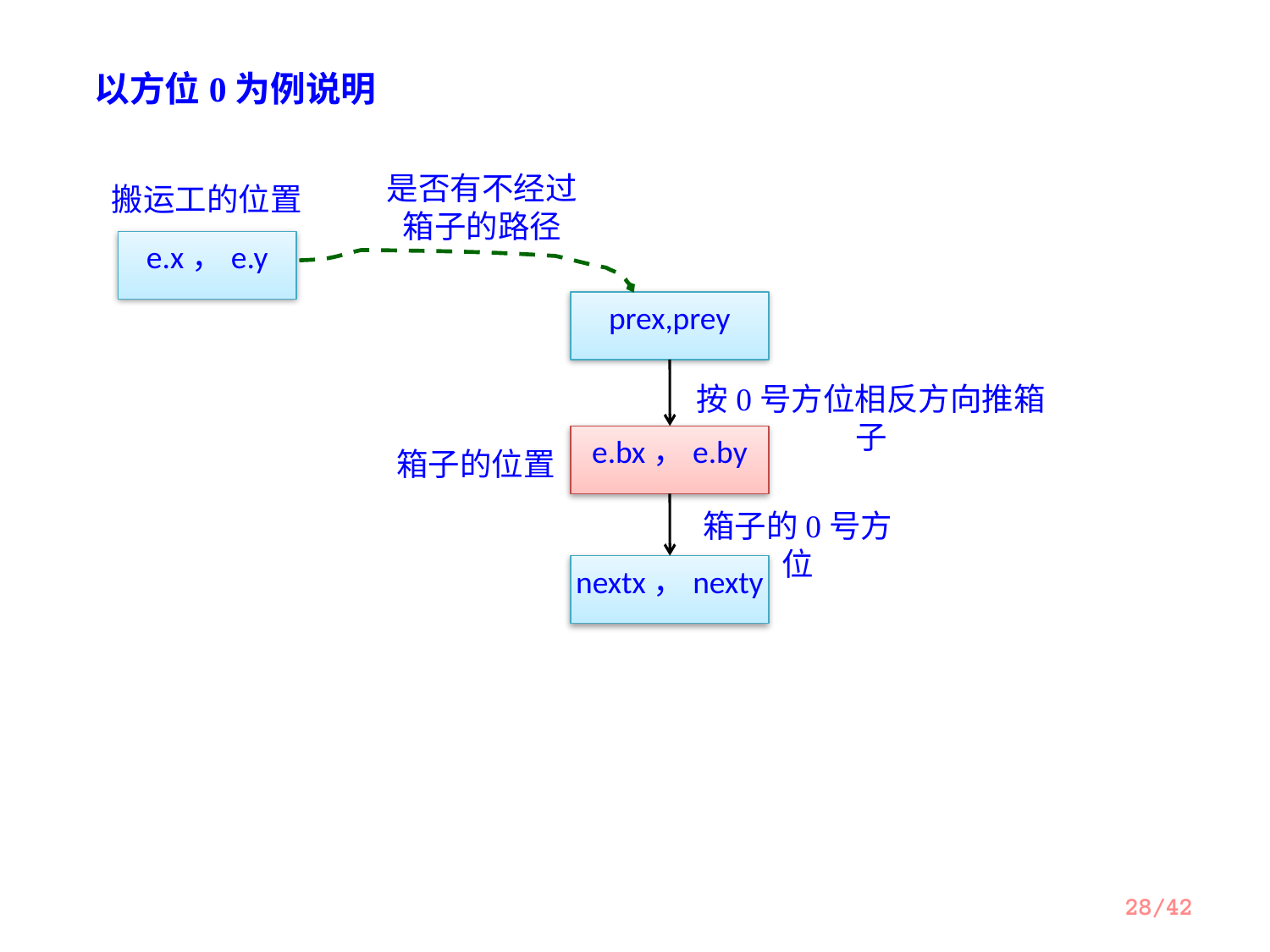

以方位0为例说明
是否有不经过箱子的路径
搬运工的位置

e.x，e.y

prex,prey

按0号方位相反方向推箱子
e.bx，e.by
箱子的位置

箱子的0号方位
nextx，nexty
28/42